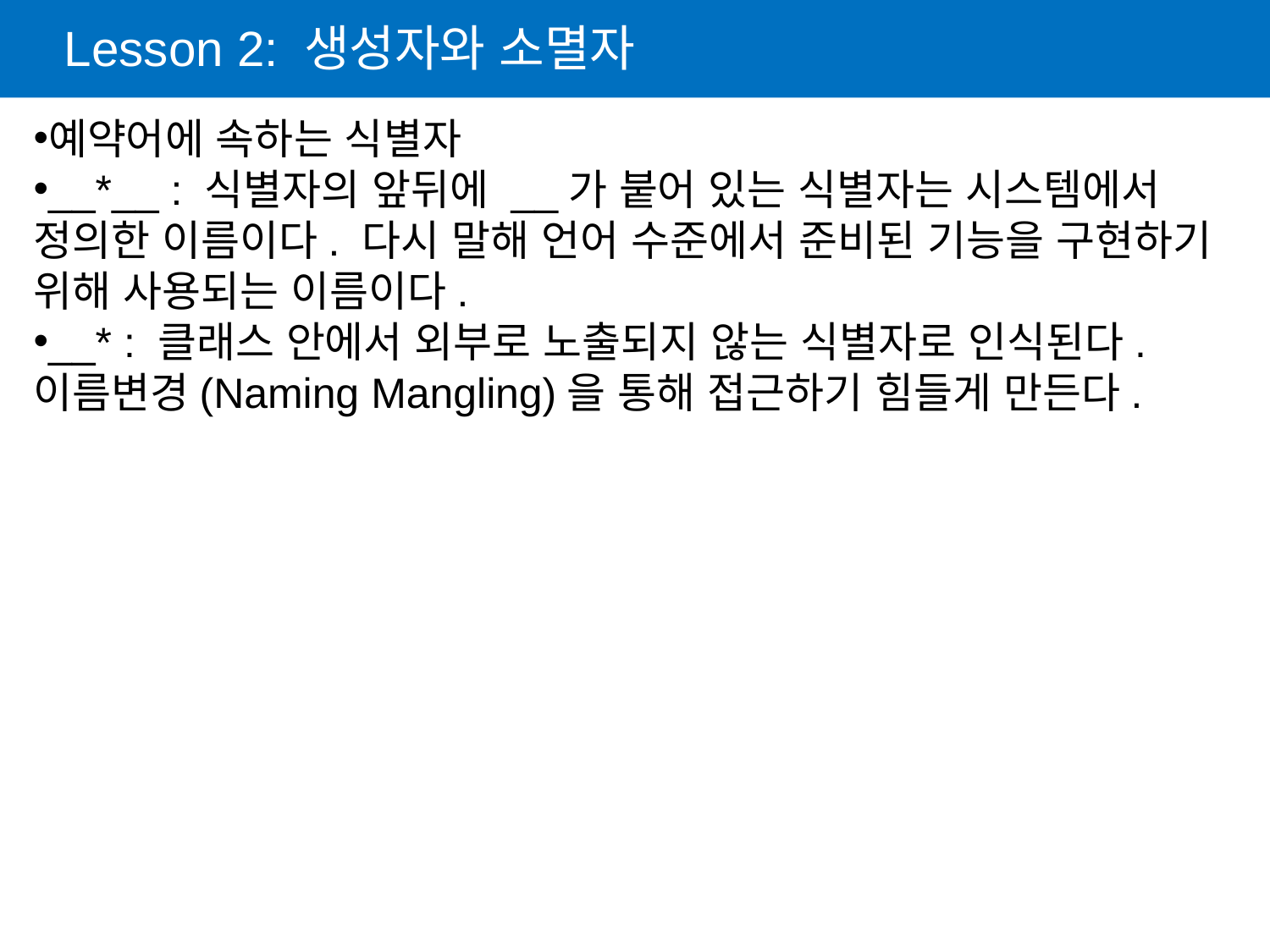

# Lesson 2: 생성자와 소멸자
예약어에 속하는 식별자
__*__ : 식별자의 앞뒤에 __가 붙어 있는 식별자는 시스템에서 정의한 이름이다. 다시 말해 언어 수준에서 준비된 기능을 구현하기 위해 사용되는 이름이다.
__* : 클래스 안에서 외부로 노출되지 않는 식별자로 인식된다. 이름변경(Naming Mangling)을 통해 접근하기 힘들게 만든다.